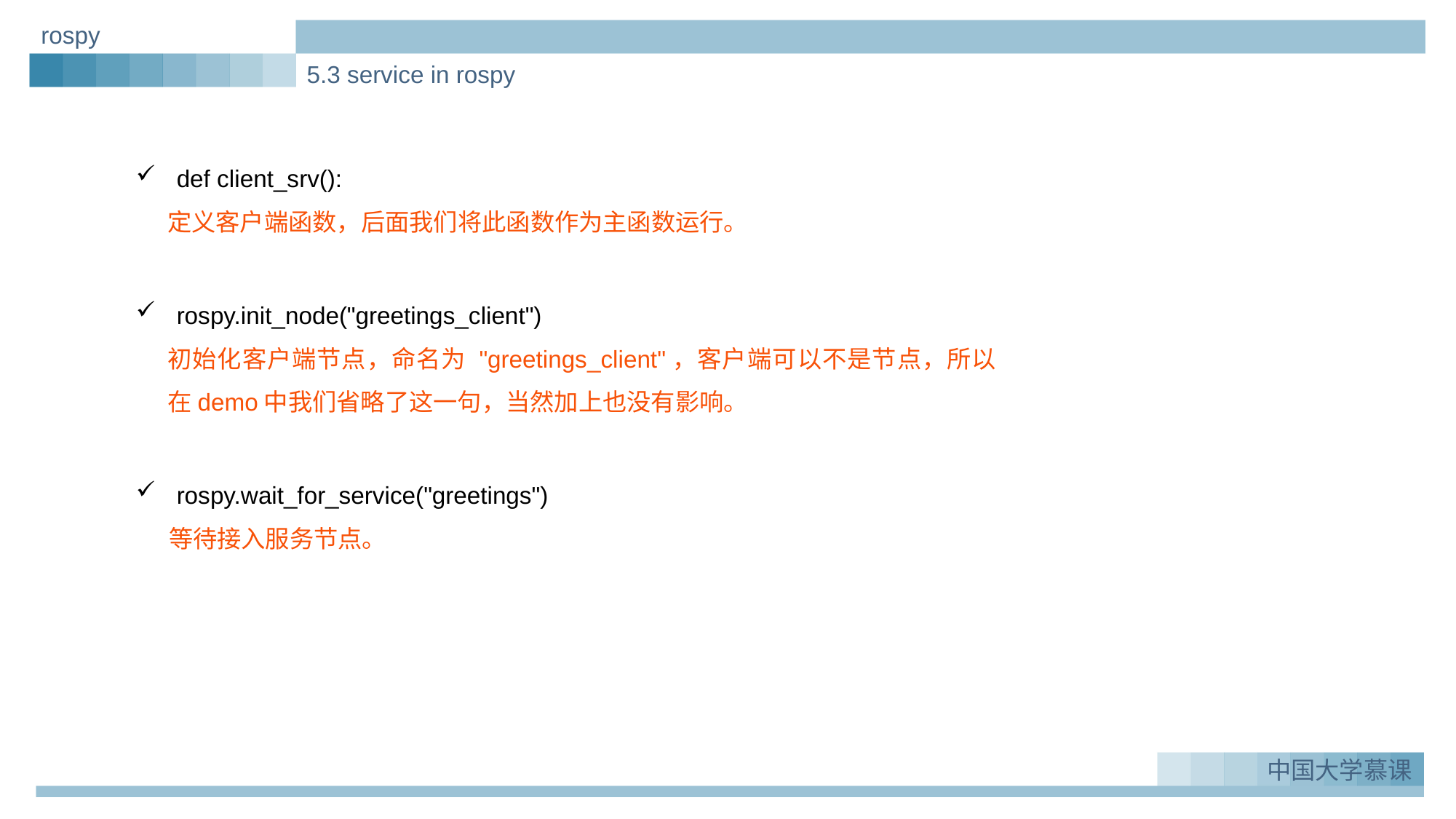

rospy
5.3 service in rospy
def client_srv():
定义客户端函数，后面我们将此函数作为主函数运行。

rospy.init_node("greetings_client")
初始化客户端节点，命名为 "greetings_client"，客户端可以不是节点，所以在demo中我们省略了这一句，当然加上也没有影响。

rospy.wait_for_service("greetings")
     等待接入服务节点。
实例一：Greeting_demo
1.
中国大学慕课